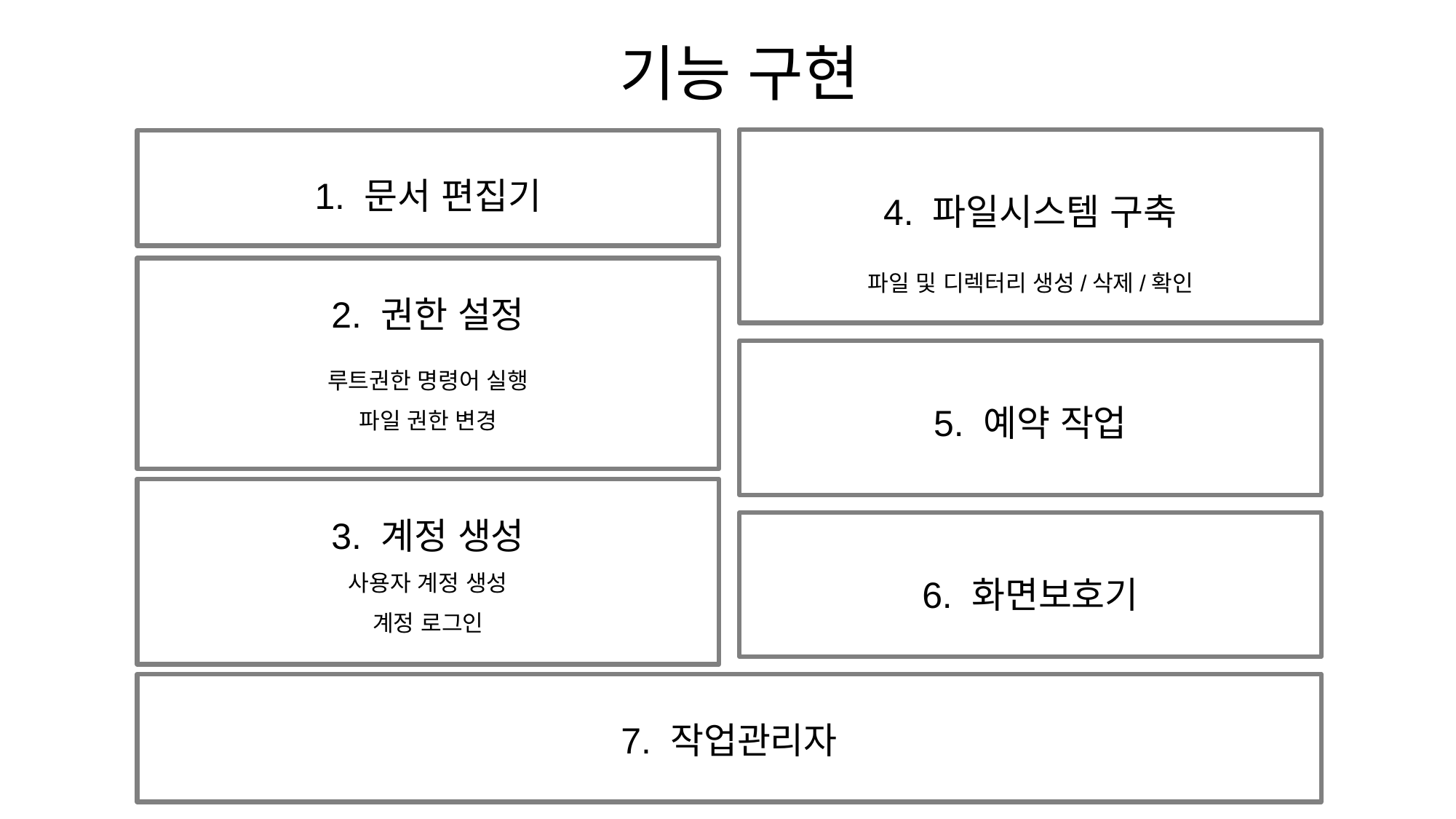

# 기능 구현

4. 파일시스템 구축

파일 및 디렉터리 생성/삭제/확인

1. 문서 편집기

2. 권한 설정

루트권한 명령어 실행
파일 권한 변경

5. 예약 작업

3. 계정 생성
사용자 계정 생성
계정 로그인

6. 화면보호기

7. 작업관리자